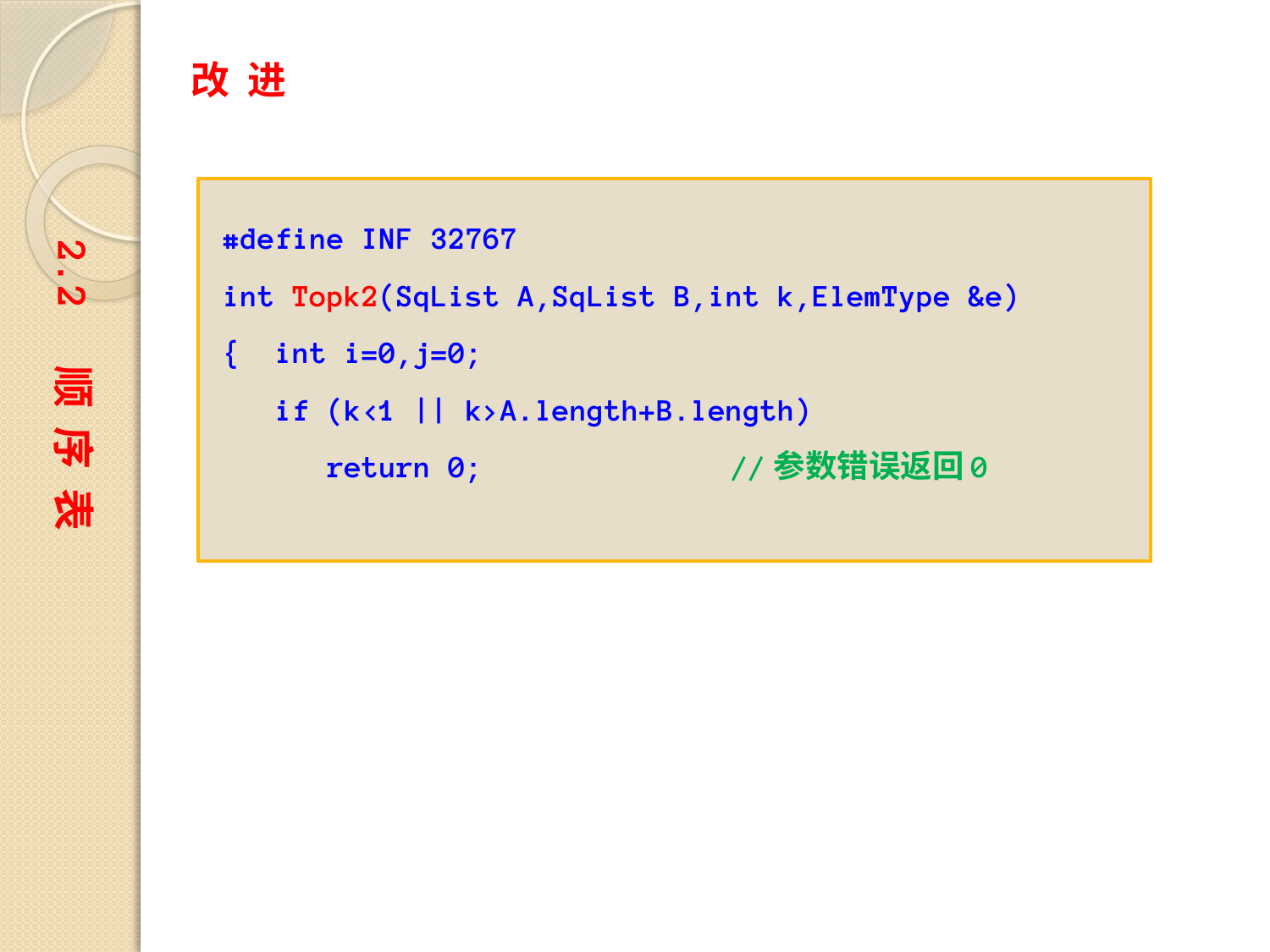

改  进
#define INF 32767
int Topk2(SqList A,SqList B,int k,ElemType &e)
{  int i=0,j=0;
   if (k<1 || k>A.length+B.length)
      return 0;		//参数错误返回0

2.2  顺  序  表